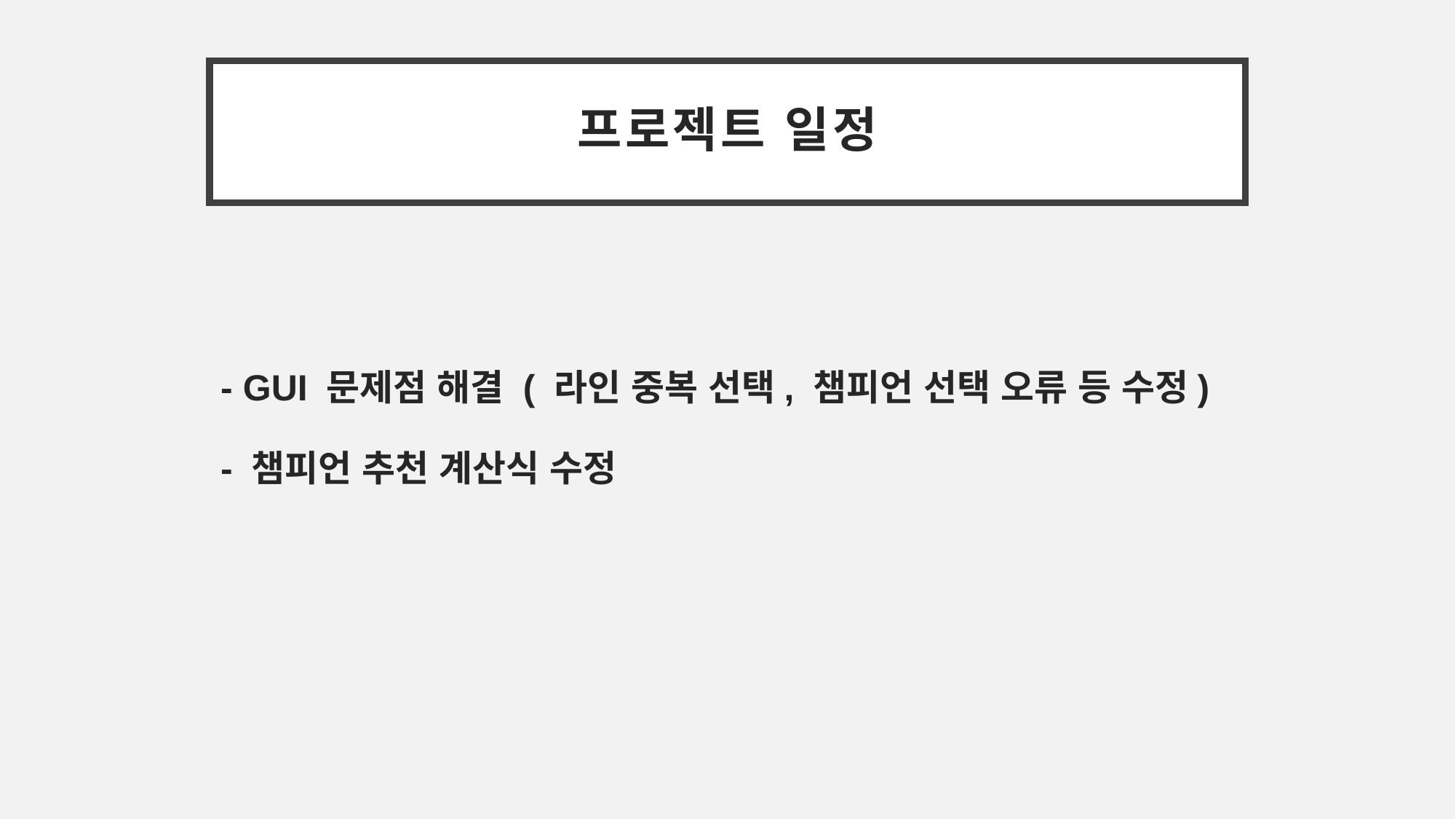

프로젝트 일정
- GUI 문제점 해결 ( 라인 중복 선택, 챔피언 선택 오류 등 수정)
- 챔피언 추천 계산식 수정